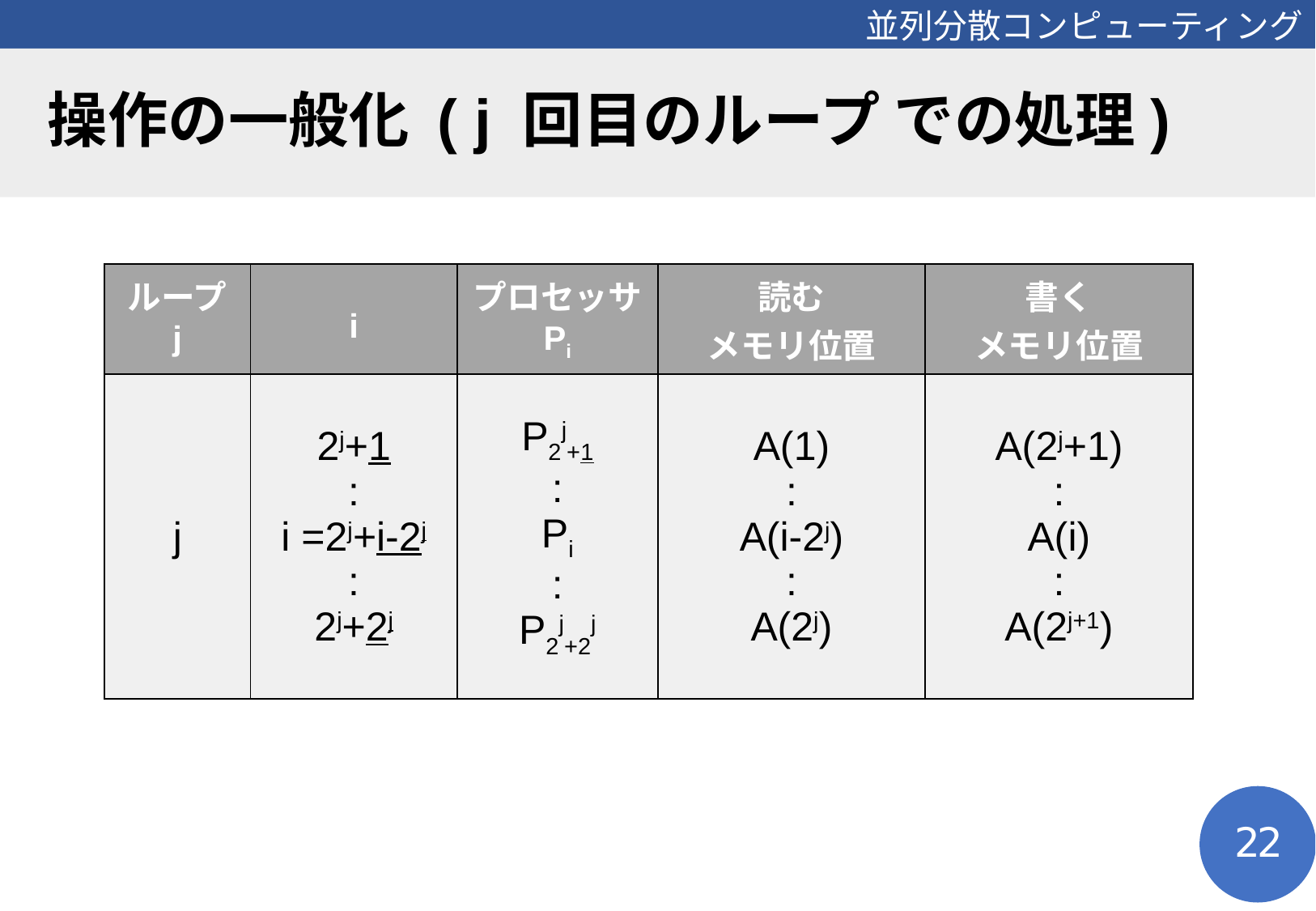

# 操作の一般化 ( j 回目のループ での処理)
| ループ j | i | プロセッサ Pi | 読む メモリ位置 | 書く メモリ位置 |
| --- | --- | --- | --- | --- |
| j | 2j+1 : i =2j+i-2j : 2j+2j | P2j+1 : Pi : P2j+2j | A(1) : A(i-2j) : A(2j) | A(2j+1) : A(i) : A(2j+1) |
22